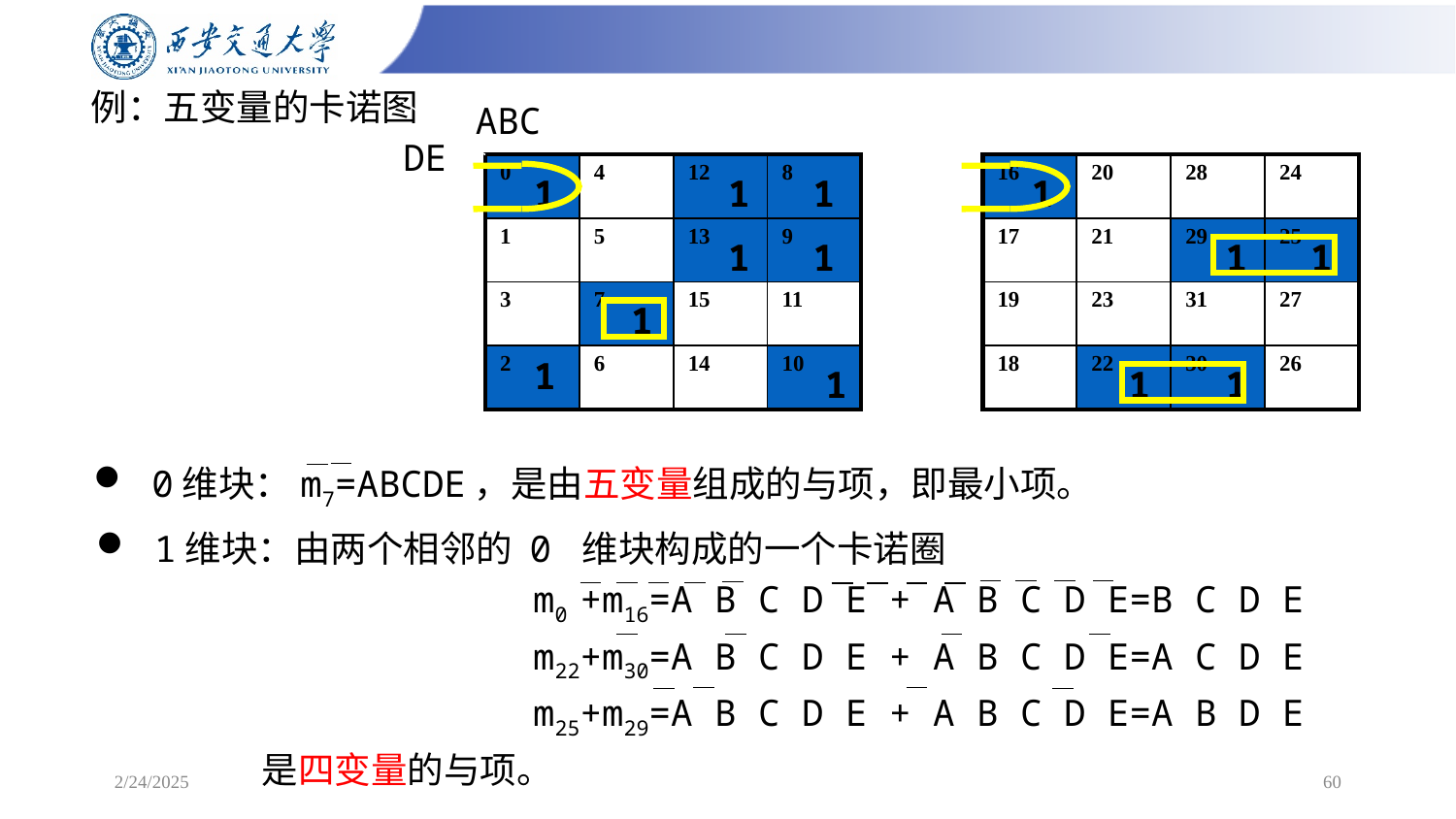

# 例：五变量的卡诺图
ABC

DE
| 0 | 4 | 12 | 8 |
| --- | --- | --- | --- |
| 1 | 5 | 13 | 9 |
| 3 | 7 | 15 | 11 |
| 2 | 6 | 14 | 10 |
| 16 | 20 | 28 | 24 |
| --- | --- | --- | --- |
| 17 | 21 | 29 | 25 |
| 19 | 23 | 31 | 27 |
| 18 | 22 | 30 | 26 |

1
1
1
1
1
1
1
1

1
1
1
1
1

 0维块：m7=ABCDE，是由五变量组成的与项，即最小项。

 1维块：由两个相邻的 0 维块构成的一个卡诺圈
                    m0 +m16=A B C D E + A B C D E=B C D E
                    m22+m30=A B C D E + A B C D E=A C D E
                    m25+m29=A B C D E + A B C D E=A B D E
                   是四变量的与项。

2/24/2025
60